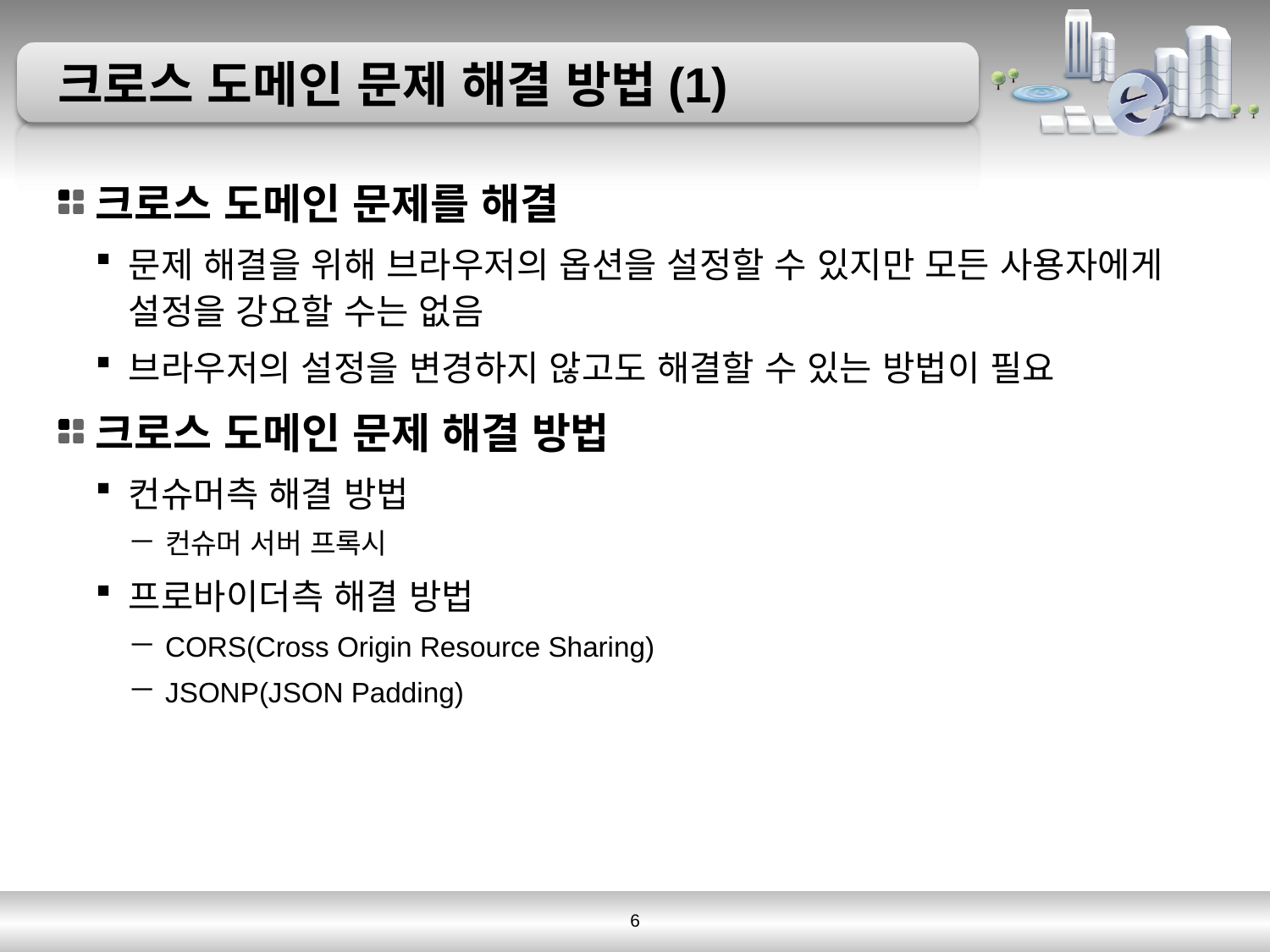

# 크로스 도메인 문제 해결 방법(1)
크로스 도메인 문제를 해결
문제 해결을 위해 브라우저의 옵션을 설정할 수 있지만 모든 사용자에게 설정을 강요할 수는 없음
브라우저의 설정을 변경하지 않고도 해결할 수 있는 방법이 필요
크로스 도메인 문제 해결 방법
컨슈머측 해결 방법
컨슈머 서버 프록시
프로바이더측 해결 방법
CORS(Cross Origin Resource Sharing)
JSONP(JSON Padding)